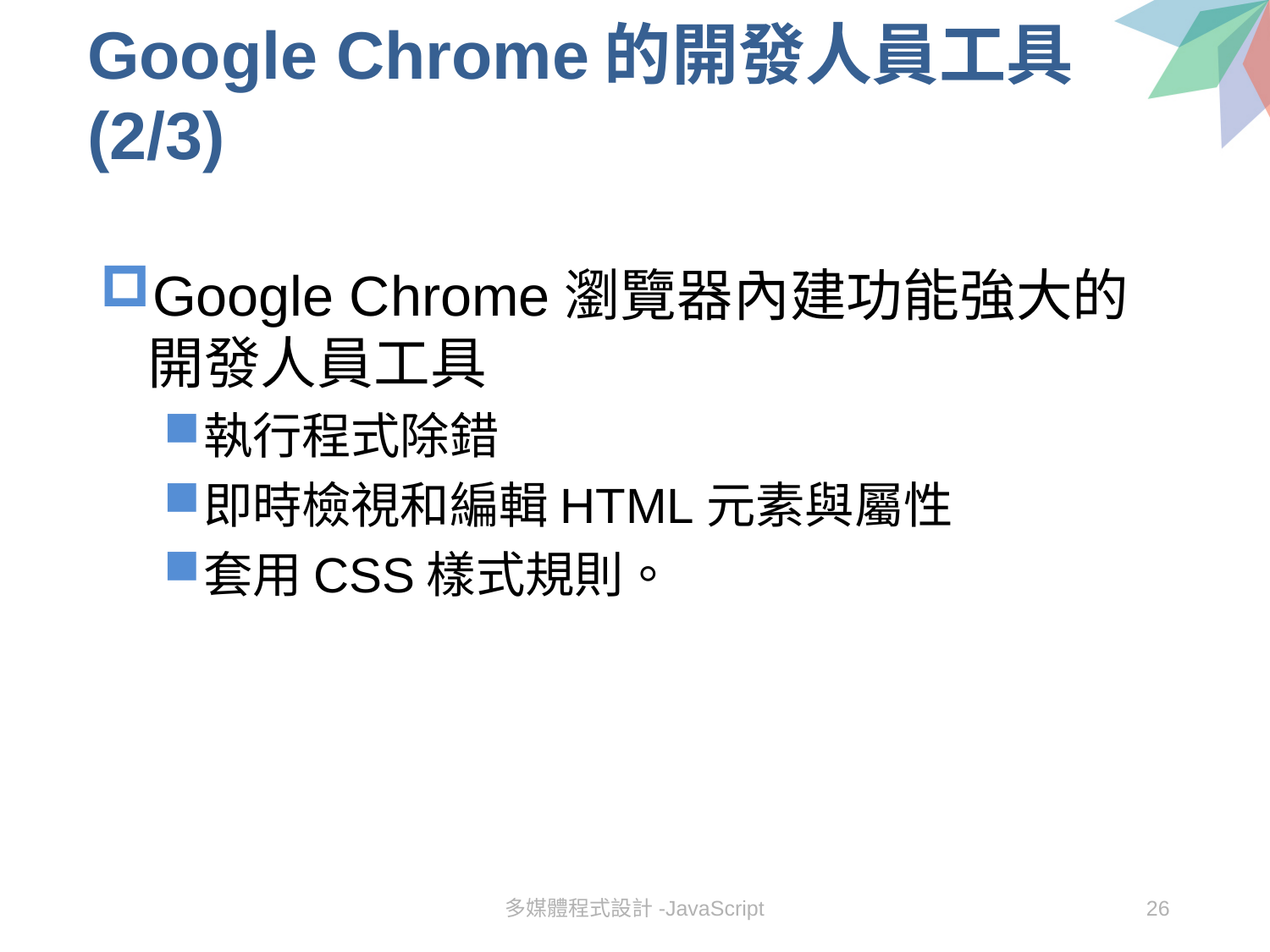

# Google Chrome的開發人員工具(2/3)
Google Chrome瀏覽器內建功能強大的開發人員工具
執行程式除錯
即時檢視和編輯HTML元素與屬性
套用CSS樣式規則。
多媒體程式設計-JavaScript
26